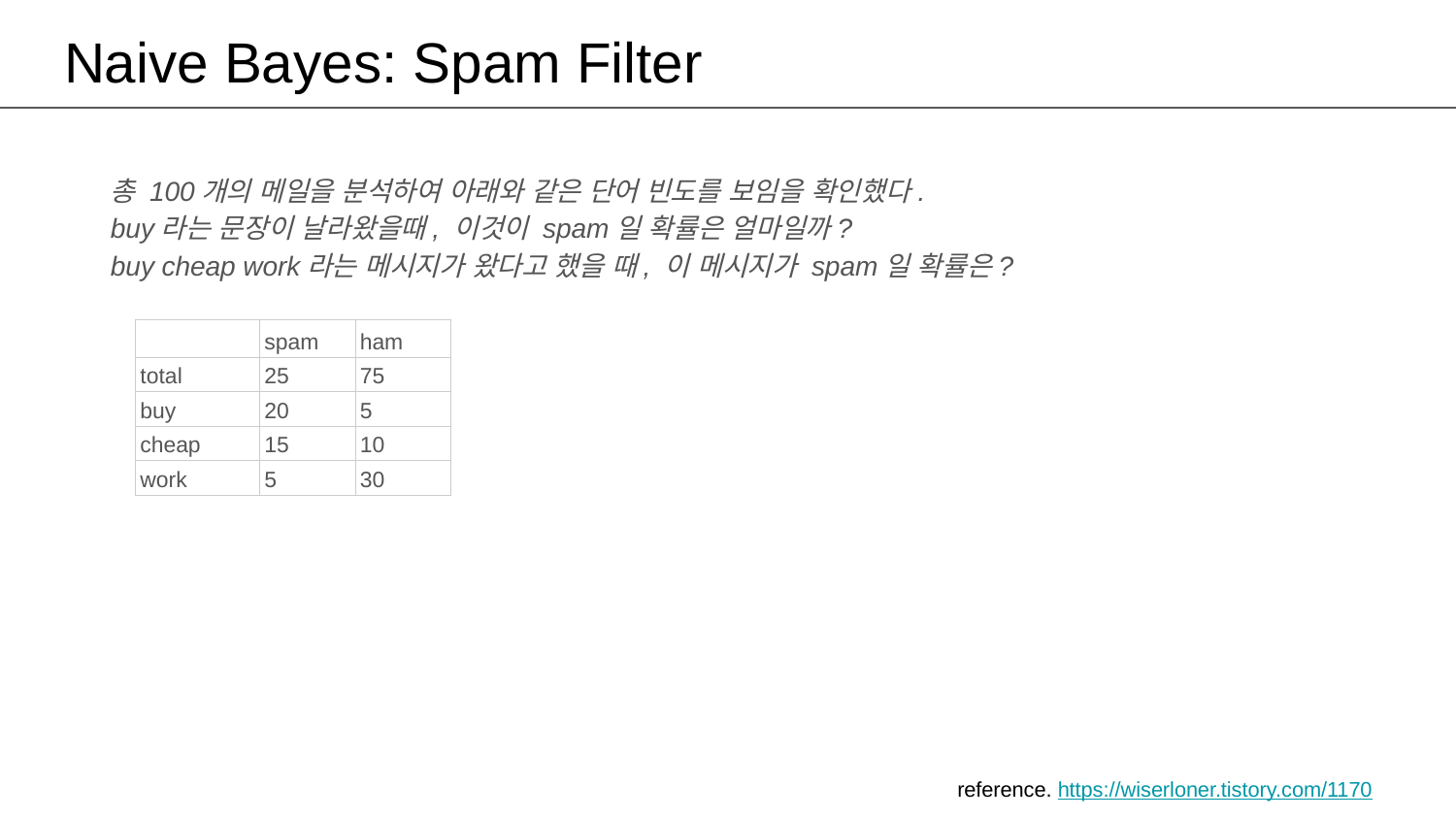

# Naive Bayes: Spam Filter
총 100개의 메일을 분석하여 아래와 같은 단어 빈도를 보임을 확인했다.
buy라는 문장이 날라왔을때, 이것이 spam일 확률은 얼마일까?
buy cheap work라는 메시지가 왔다고 했을 때, 이 메시지가 spam일 확률은?
|  | spam | ham |
| --- | --- | --- |
| total | 25 | 75 |
| buy | 20 | 5 |
| cheap | 15 | 10 |
| work | 5 | 30 |
reference. https://wiserloner.tistory.com/1170